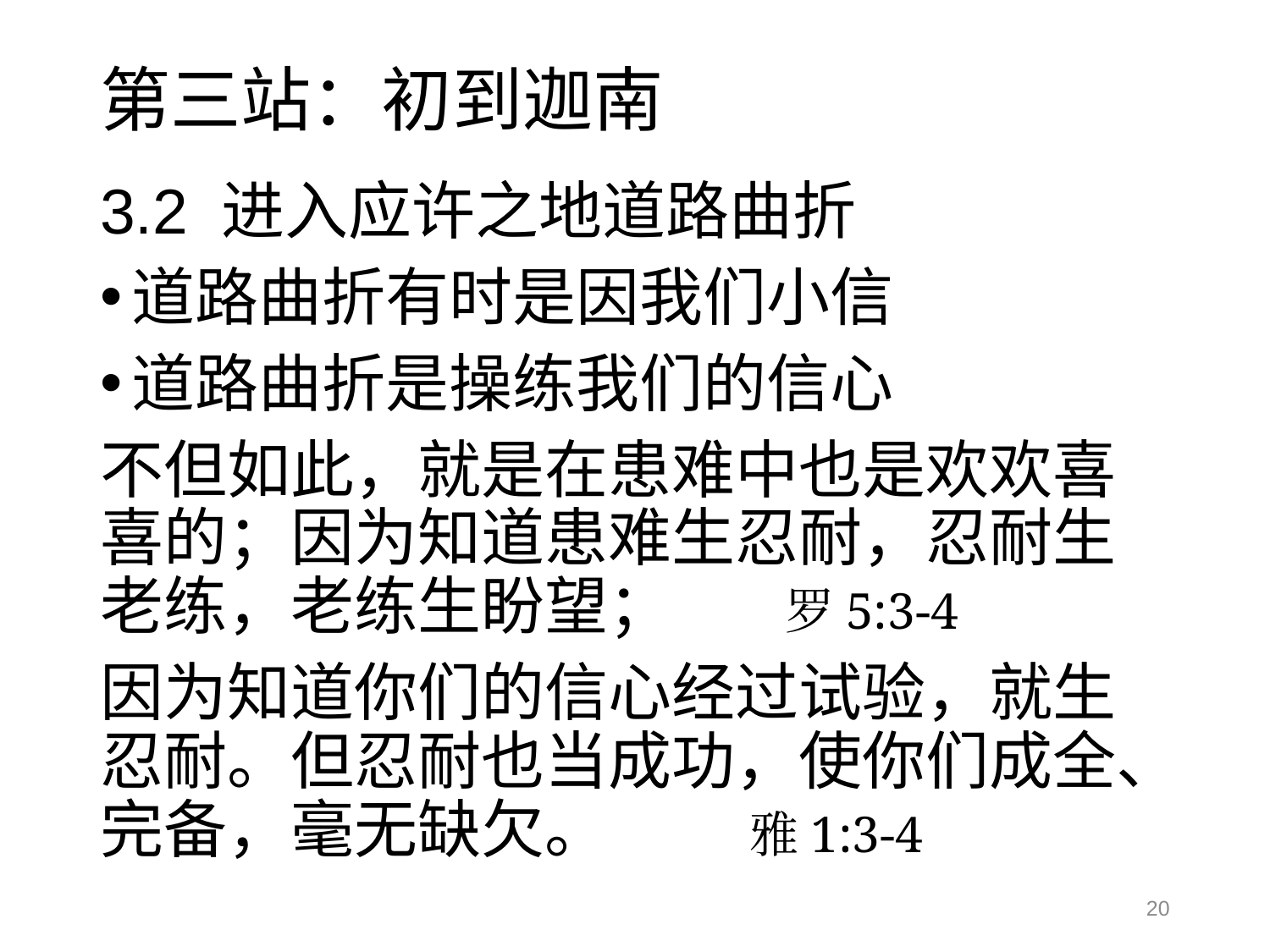

# 第三站：初到迦南
3.2 进入应许之地道路曲折
道路曲折有时是因我们小信
道路曲折是操练我们的信心
不但如此，就是在患难中也是欢欢喜喜的；因为知道患难生忍耐，忍耐生老练，老练生盼望；        罗5:3-4
因为知道你们的信心经过试验，就生忍耐。但忍耐也当成功，使你们成全、完备，毫无缺欠。          雅1:3-4
20